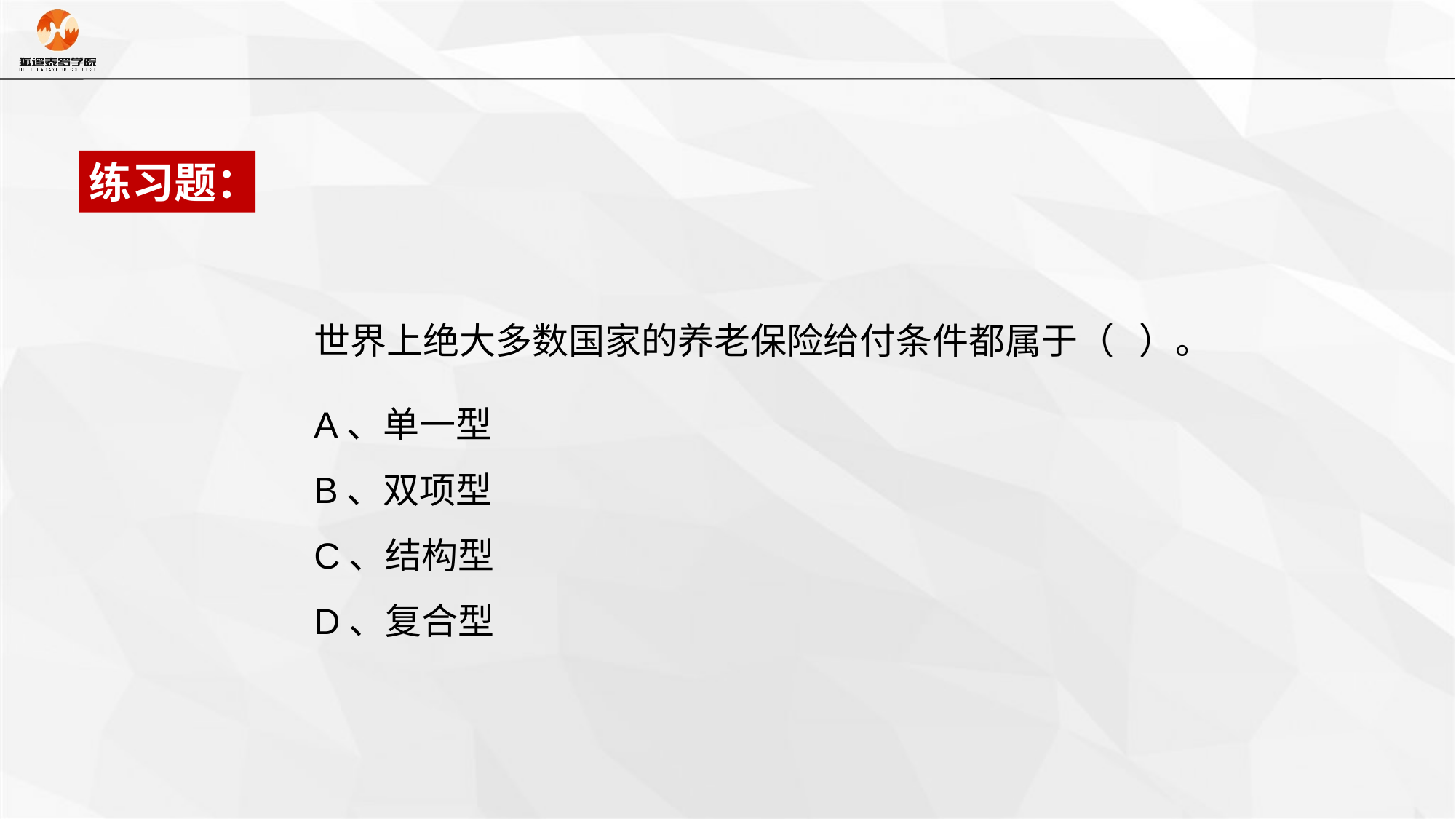

练习题：
世界上绝大多数国家的养老保险给付条件都属于（   ）。
A、单一型
B、双项型
C、结构型
D、复合型